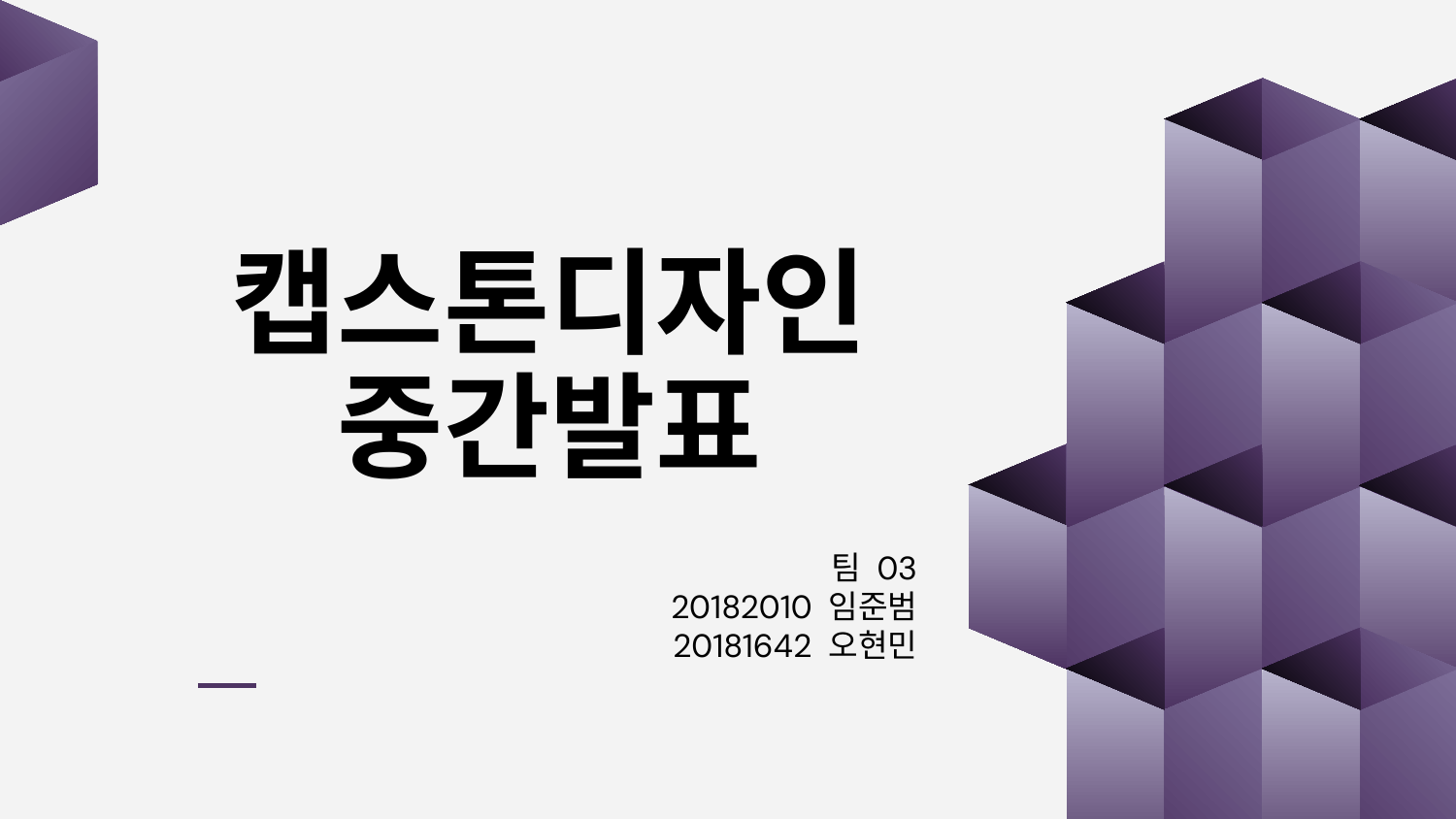

# 캡스톤디자인 중간발표
팀 03
20182010 임준범
20181642 오현민